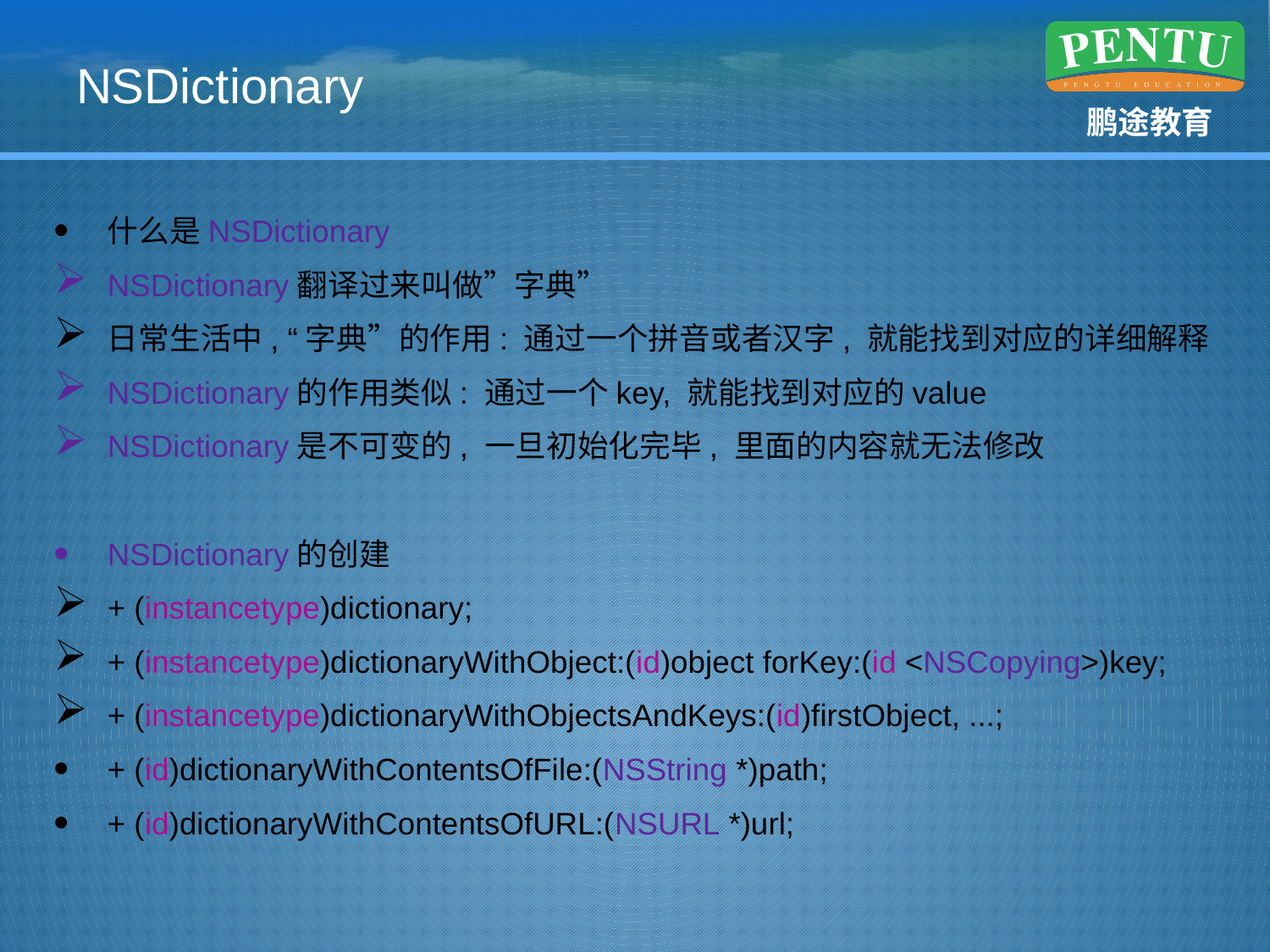

# NSDictionary
什么是NSDictionary
NSDictionary翻译过来叫做”字典”
日常生活中, “字典”的作用: 通过一个拼音或者汉字, 就能找到对应的详细解释
NSDictionary的作用类似: 通过一个key, 就能找到对应的value
NSDictionary是不可变的, 一旦初始化完毕, 里面的内容就无法修改

NSDictionary的创建
+ (instancetype)dictionary;
+ (instancetype)dictionaryWithObject:(id)object forKey:(id <NSCopying>)key;
+ (instancetype)dictionaryWithObjectsAndKeys:(id)firstObject, ...;
+ (id)dictionaryWithContentsOfFile:(NSString *)path;
+ (id)dictionaryWithContentsOfURL:(NSURL *)url;